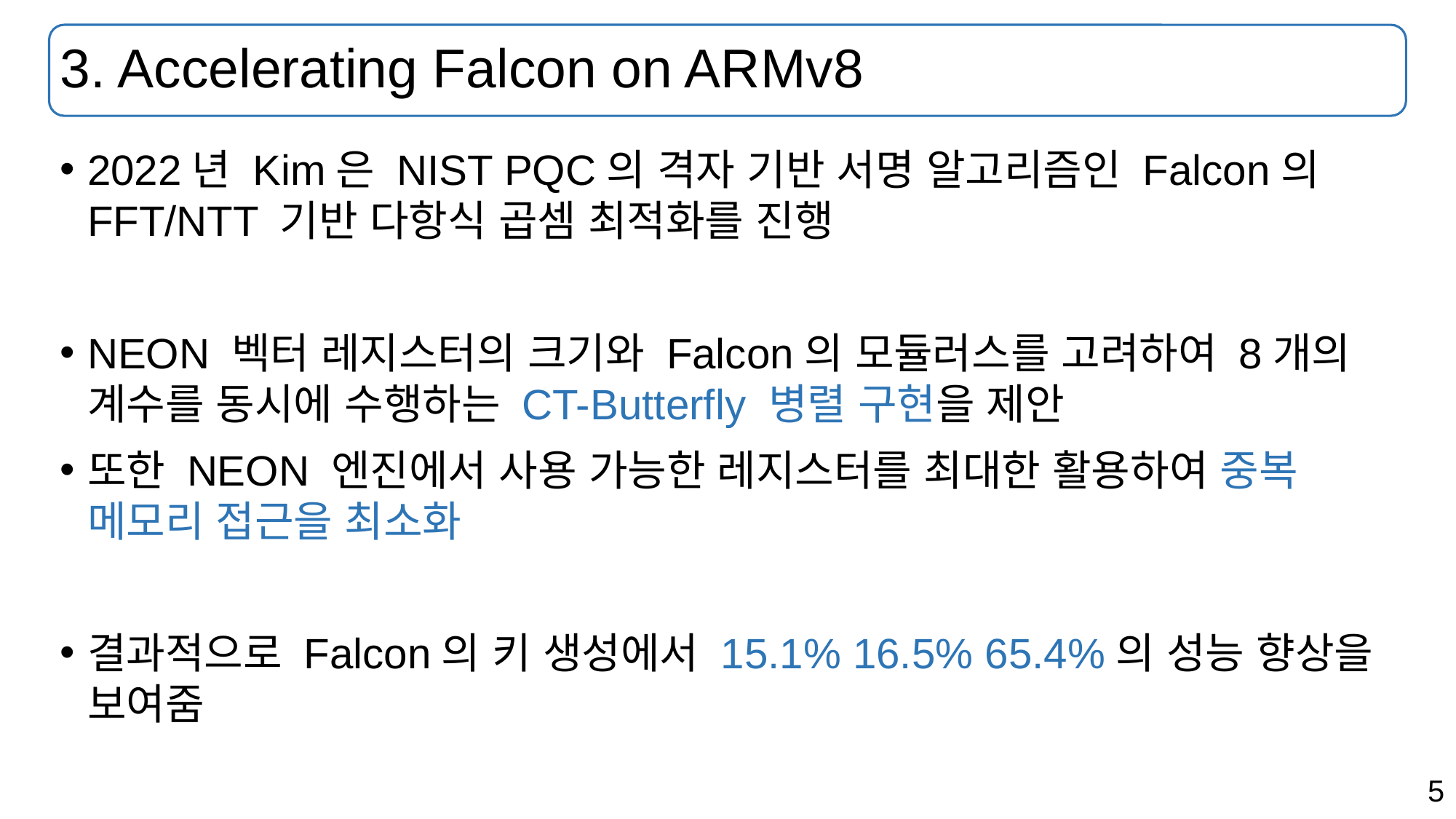

# 3. Accelerating Falcon on ARMv8
2022년 Kim은 NIST PQC의 격자 기반 서명 알고리즘인 Falcon의 FFT/NTT 기반 다항식 곱셈 최적화를 진행

NEON 벡터 레지스터의 크기와 Falcon의 모듈러스를 고려하여 8개의 계수를 동시에 수행하는 CT-Butterfly 병렬 구현을 제안
또한 NEON 엔진에서 사용 가능한 레지스터를 최대한 활용하여 중복 메모리 접근을 최소화

결과적으로 Falcon의 키 생성에서 15.1% 16.5% 65.4%의 성능 향상을 보여줌